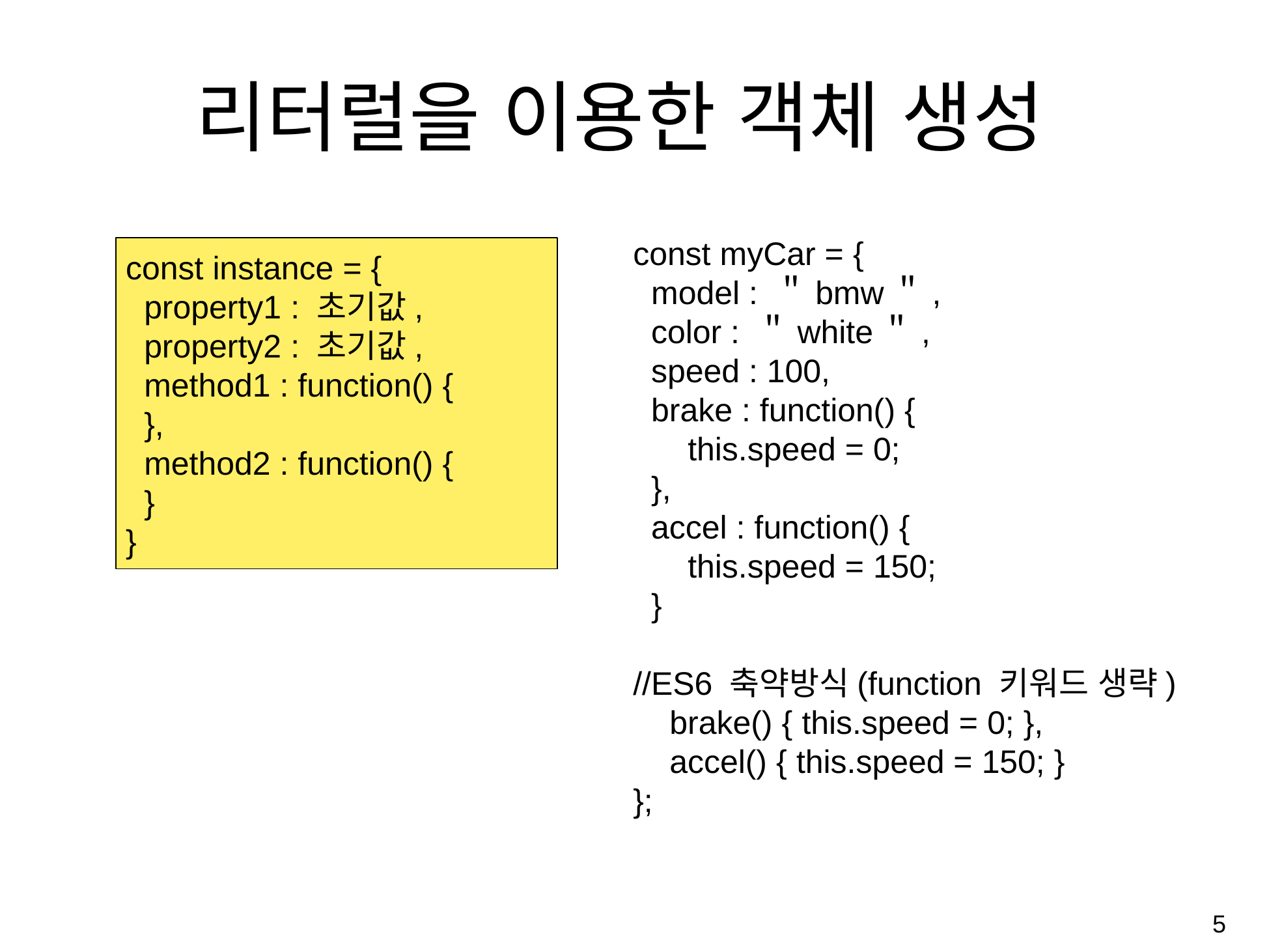

# 리터럴을 이용한 객체 생성

const myCar = {
  model : ＂bmw＂,
  color : ＂white＂,
  speed : 100,
  brake : function() {
      this.speed = 0;
  },
  accel : function() {
      this.speed = 150;
  }

//ES6 축약방식(function 키워드 생략)
    brake() { this.speed = 0; },
    accel() { this.speed = 150; }
};
const instance = {
  property1 : 초기값,
  property2 : 초기값,
  method1 : function() {
  },
  method2 : function() {
  }
}
5